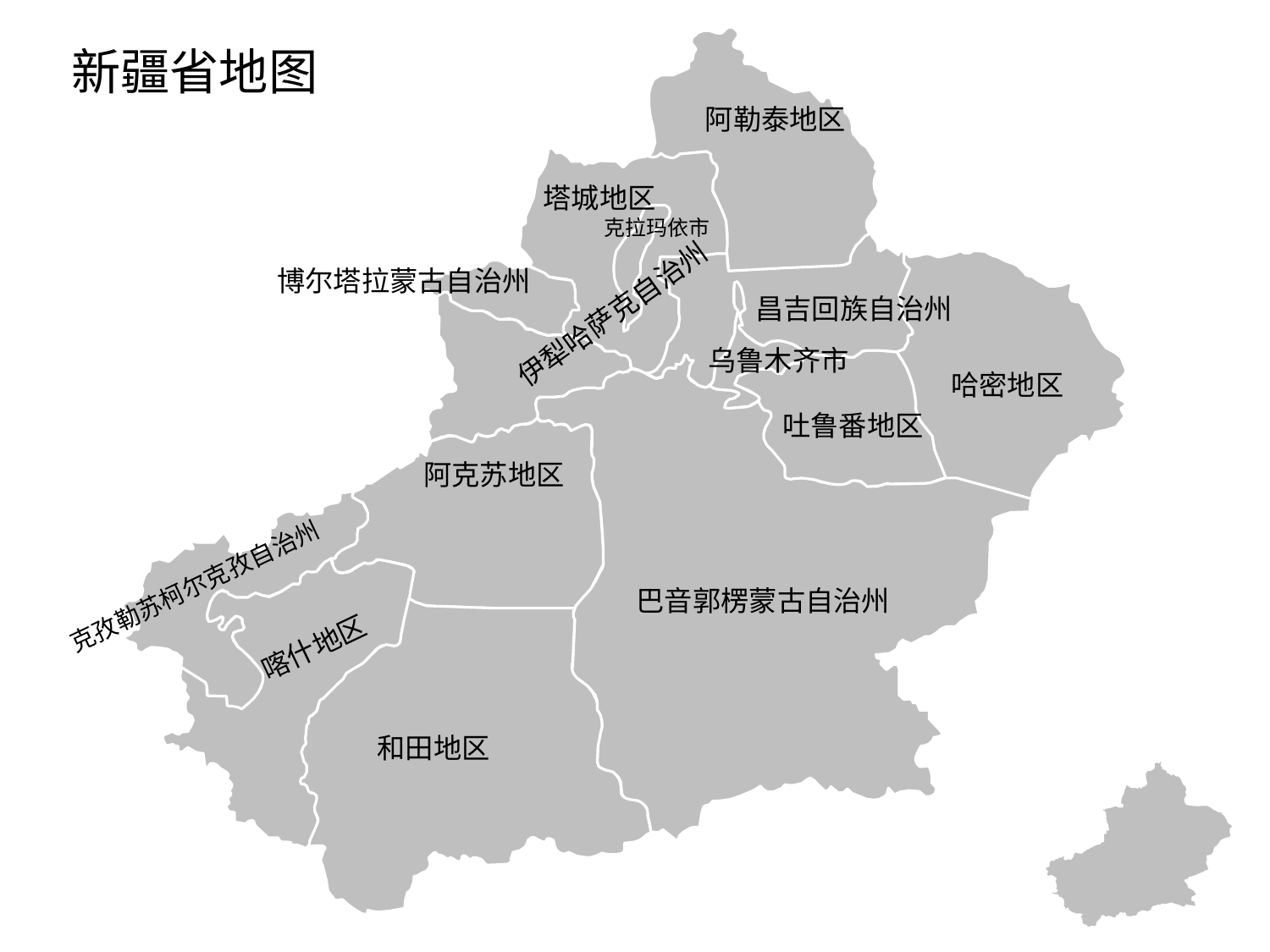

# 新疆省地图
阿勒泰地区

塔城地区

克拉玛依市

伊犁哈萨克自治州

博尔塔拉蒙古自治州

昌吉回族自治州

乌鲁木齐市

哈密地区
吐鲁番地区

阿克苏地区

克孜勒苏柯尔克孜自治州
巴音郭楞蒙古自治州

喀什地区
和田地区